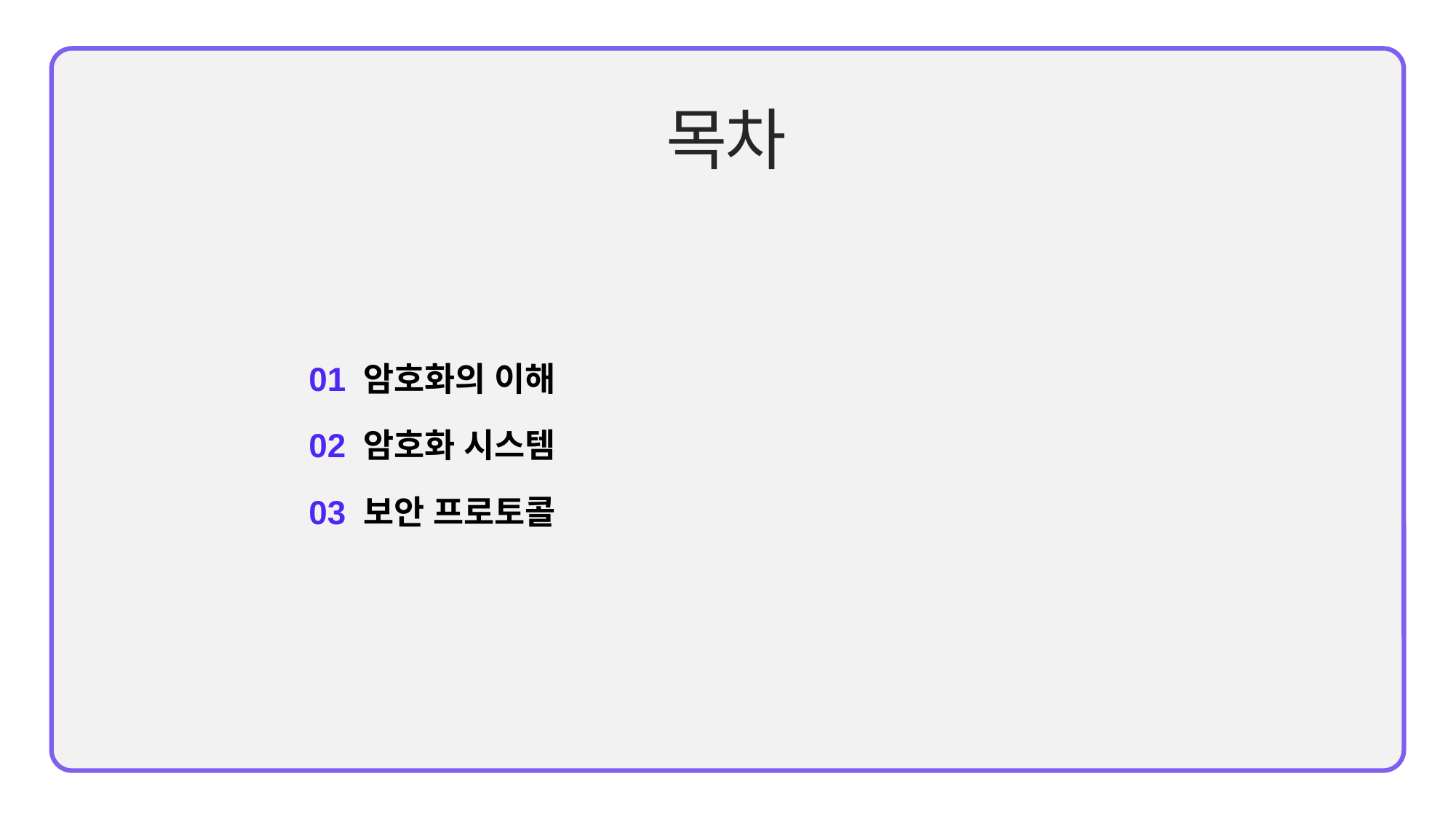

01 암호화의 이해
02 암호화 시스템
03 보안 프로토콜